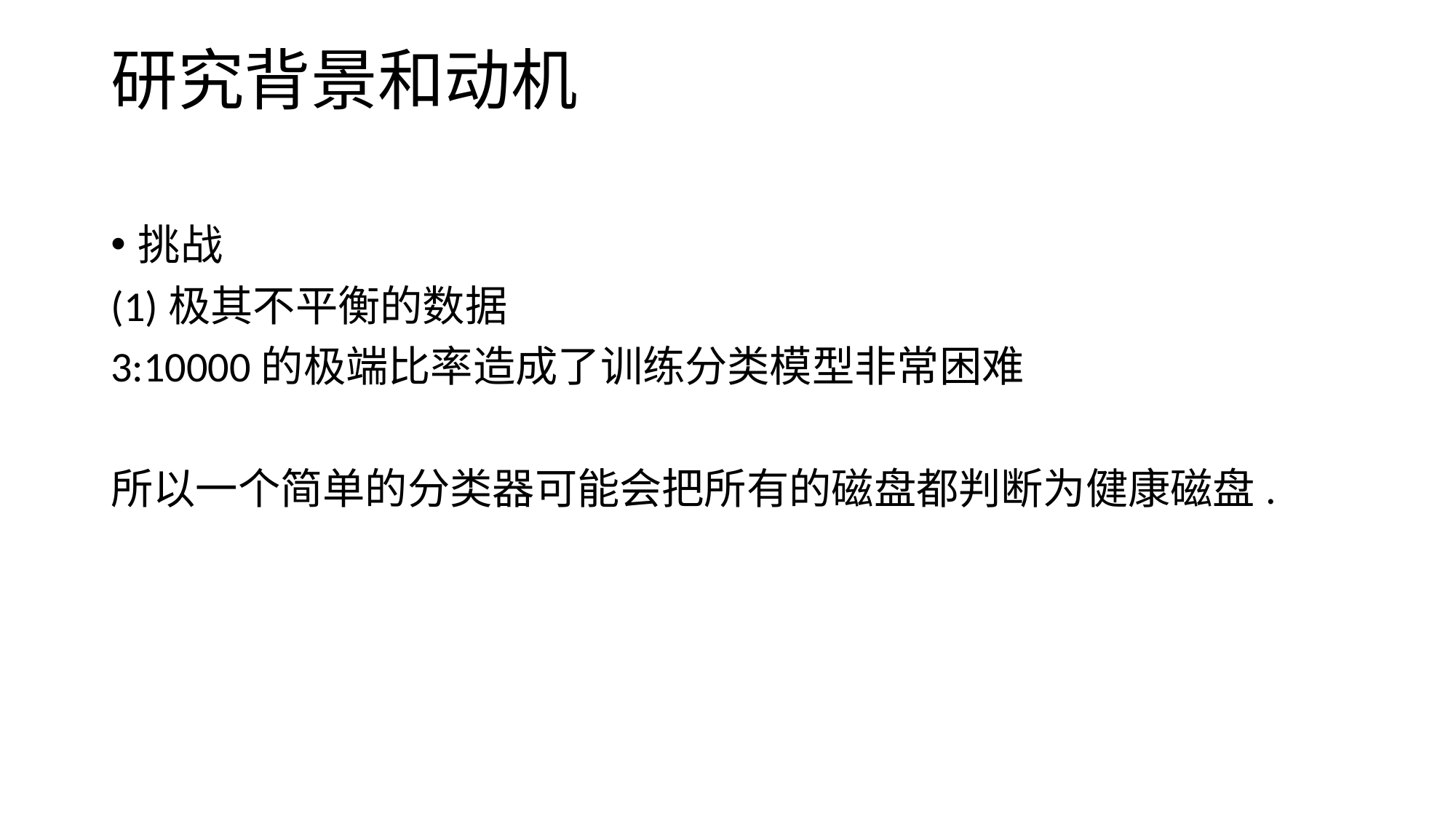

# 研究背景和动机
挑战
(1)极其不平衡的数据
3:10000的极端比率造成了训练分类模型非常困难

所以一个简单的分类器可能会把所有的磁盘都判断为健康磁盘.